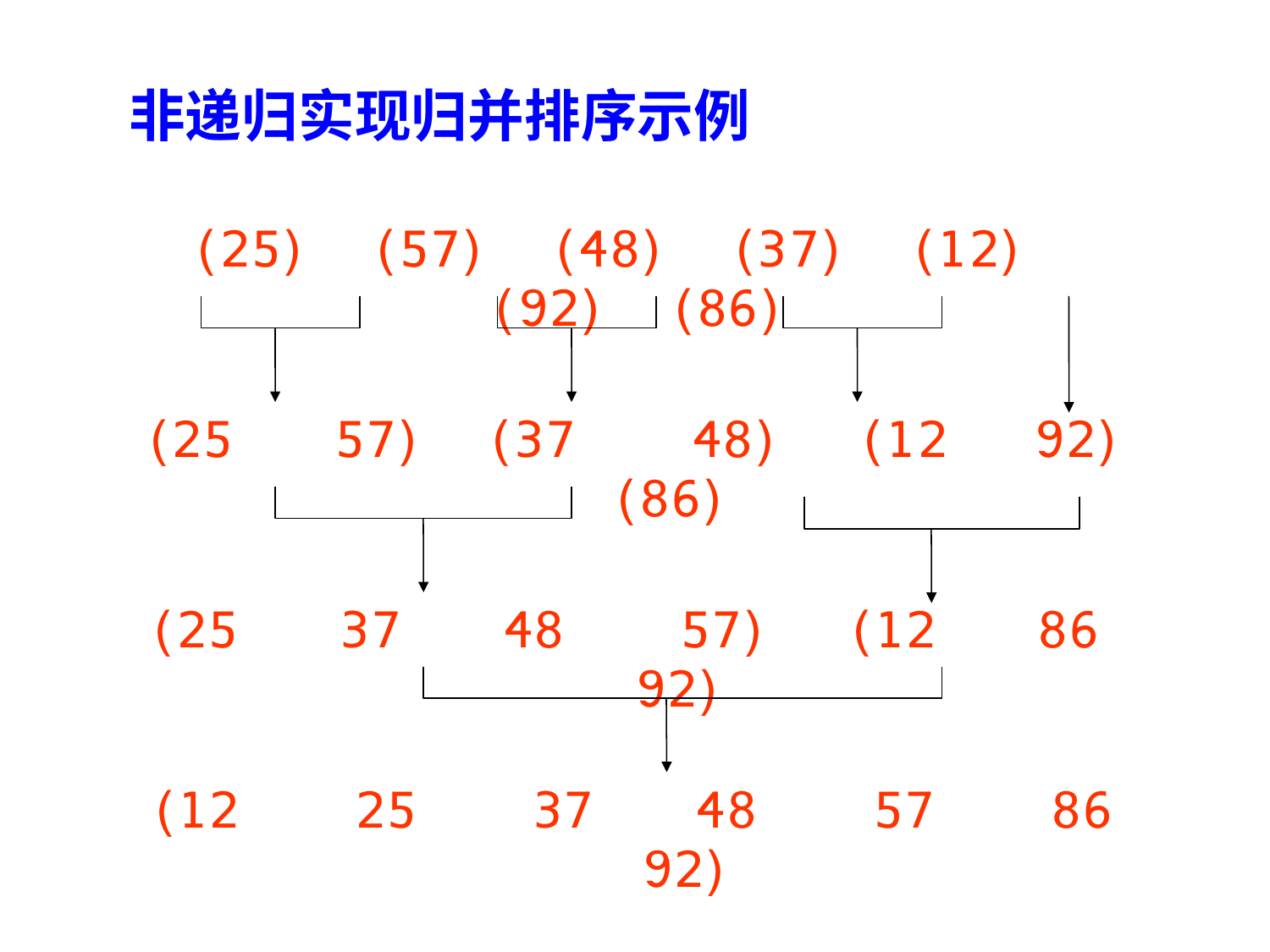

非递归实现归并排序示例
(25)     (57)     (48)     (37)     (12)     (92)     (86)

(25       57)     (37        48)      (12      92)      (86)

(25       37       48        57)      (12       86        92)

(12        25        37       48        57        86        92)